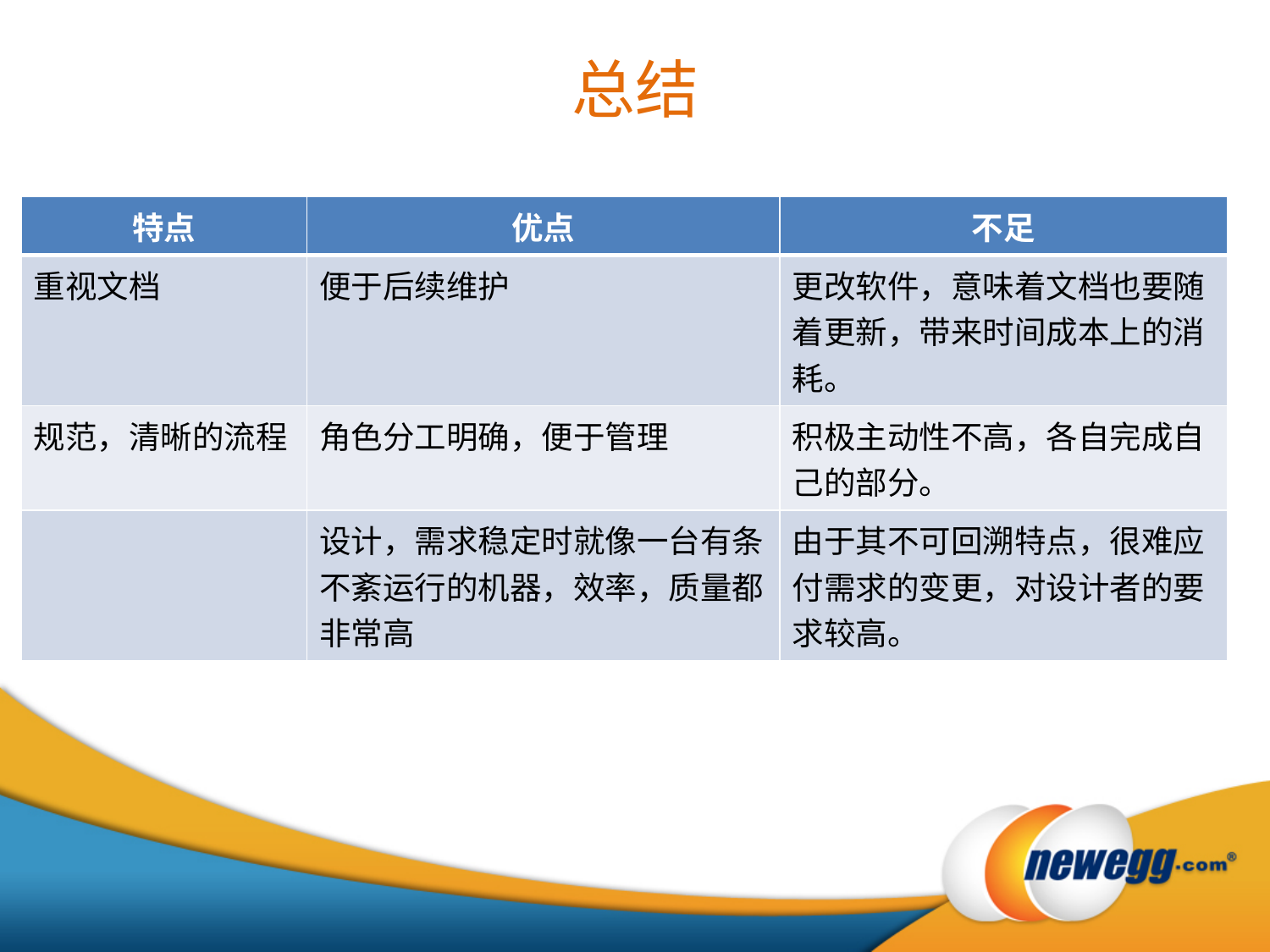

# 总结
| 特点 | 优点 | 不足 |
| --- | --- | --- |
| 重视文档 | 便于后续维护 | 更改软件，意味着文档也要随着更新，带来时间成本上的消耗。 |
| 规范，清晰的流程 | 角色分工明确，便于管理 | 积极主动性不高，各自完成自己的部分。 |
|  | 设计，需求稳定时就像一台有条不紊运行的机器，效率，质量都非常高 | 由于其不可回溯特点，很难应付需求的变更，对设计者的要求较高。 |